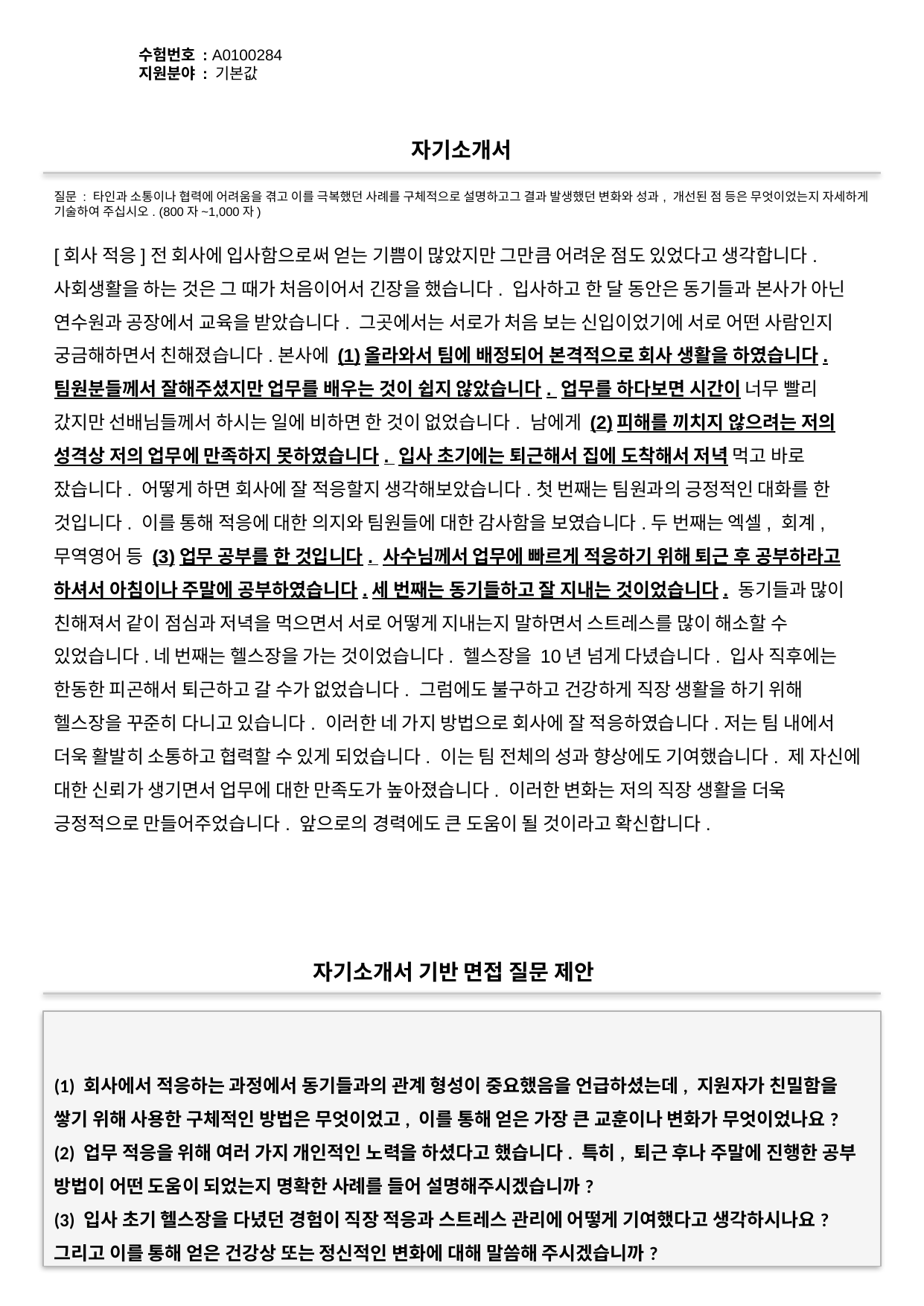

수험번호 : A0100284
지원분야 : 기본값
#

자기소개서

질문 : 타인과 소통이나 협력에 어려움을 겪고 이를 극복했던 사례를 구체적으로 설명하고그 결과 발생했던 변화와 성과, 개선된 점 등은 무엇이었는지 자세하게 기술하여 주십시오. (800자~1,000자)

[회사 적응]전 회사에 입사함으로써 얻는 기쁨이 많았지만 그만큼 어려운 점도 있었다고 생각합니다. 사회생활을 하는 것은 그 때가 처음이어서 긴장을 했습니다. 입사하고 한 달 동안은 동기들과 본사가 아닌 연수원과 공장에서 교육을 받았습니다. 그곳에서는 서로가 처음 보는 신입이었기에 서로 어떤 사람인지 궁금해하면서 친해졌습니다.본사에 (1)올라와서 팀에 배정되어 본격적으로 회사 생활을 하였습니다. 팀원분들께서 잘해주셨지만 업무를 배우는 것이 쉽지 않았습니다. 업무를 하다보면 시간이 너무 빨리 갔지만 선배님들께서 하시는 일에 비하면 한 것이 없었습니다. 남에게 (2)피해를 끼치지 않으려는 저의 성격상 저의 업무에 만족하지 못하였습니다. 입사 초기에는 퇴근해서 집에 도착해서 저녁 먹고 바로 잤습니다. 어떻게 하면 회사에 잘 적응할지 생각해보았습니다.첫 번째는 팀원과의 긍정적인 대화를 한 것입니다. 이를 통해 적응에 대한 의지와 팀원들에 대한 감사함을 보였습니다.두 번째는 엑셀, 회계, 무역영어 등 (3)업무 공부를 한 것입니다. 사수님께서 업무에 빠르게 적응하기 위해 퇴근 후 공부하라고 하셔서 아침이나 주말에 공부하였습니다.세 번째는 동기들하고 잘 지내는 것이었습니다. 동기들과 많이 친해져서 같이 점심과 저녁을 먹으면서 서로 어떻게 지내는지 말하면서 스트레스를 많이 해소할 수 있었습니다.네 번째는 헬스장을 가는 것이었습니다. 헬스장을 10년 넘게 다녔습니다. 입사 직후에는 한동한 피곤해서 퇴근하고 갈 수가 없었습니다. 그럼에도 불구하고 건강하게 직장 생활을 하기 위해 헬스장을 꾸준히 다니고 있습니다. 이러한 네 가지 방법으로 회사에 잘 적응하였습니다.저는 팀 내에서 더욱 활발히 소통하고 협력할 수 있게 되었습니다. 이는 팀 전체의 성과 향상에도 기여했습니다. 제 자신에 대한 신뢰가 생기면서 업무에 대한 만족도가 높아졌습니다. 이러한 변화는 저의 직장 생활을 더욱 긍정적으로 만들어주었습니다. 앞으로의 경력에도 큰 도움이 될 것이라고 확신합니다.

자기소개서 기반 면접 질문 제안

(1) 회사에서 적응하는 과정에서 동기들과의 관계 형성이 중요했음을 언급하셨는데, 지원자가 친밀함을 쌓기 위해 사용한 구체적인 방법은 무엇이었고, 이를 통해 얻은 가장 큰 교훈이나 변화가 무엇이었나요?
(2) 업무 적응을 위해 여러 가지 개인적인 노력을 하셨다고 했습니다. 특히, 퇴근 후나 주말에 진행한 공부 방법이 어떤 도움이 되었는지 명확한 사례를 들어 설명해주시겠습니까?
(3) 입사 초기 헬스장을 다녔던 경험이 직장 적응과 스트레스 관리에 어떻게 기여했다고 생각하시나요? 그리고 이를 통해 얻은 건강상 또는 정신적인 변화에 대해 말씀해 주시겠습니까?